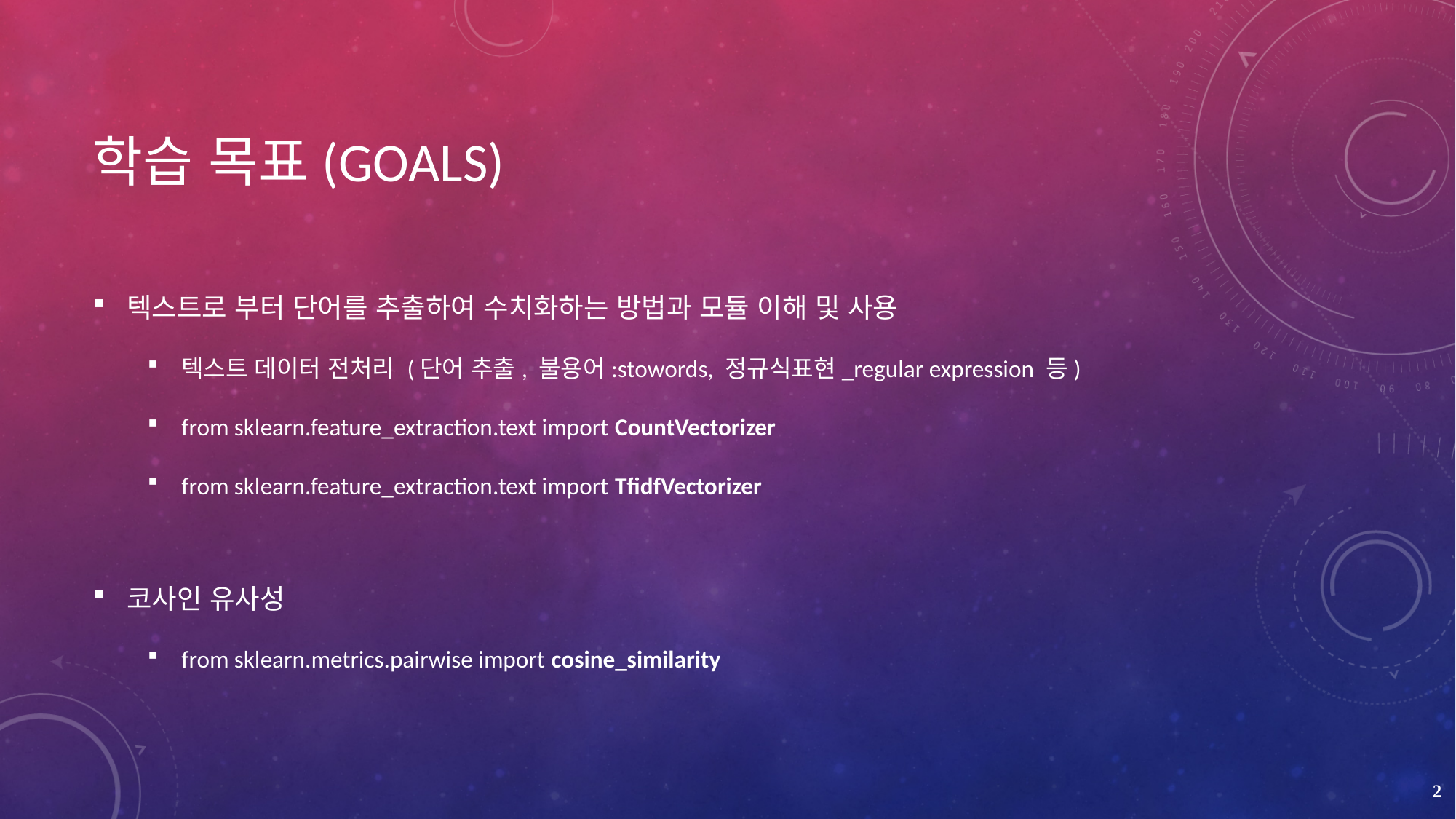

# 학습 목표(Goals)
텍스트로 부터 단어를 추출하여 수치화하는 방법과 모듈 이해 및 사용
텍스트 데이터 전처리 (단어 추출, 불용어:stowords, 정규식표현_regular expression 등)
from sklearn.feature_extraction.text import CountVectorizer
from sklearn.feature_extraction.text import TfidfVectorizer

코사인 유사성
from sklearn.metrics.pairwise import cosine_similarity
2